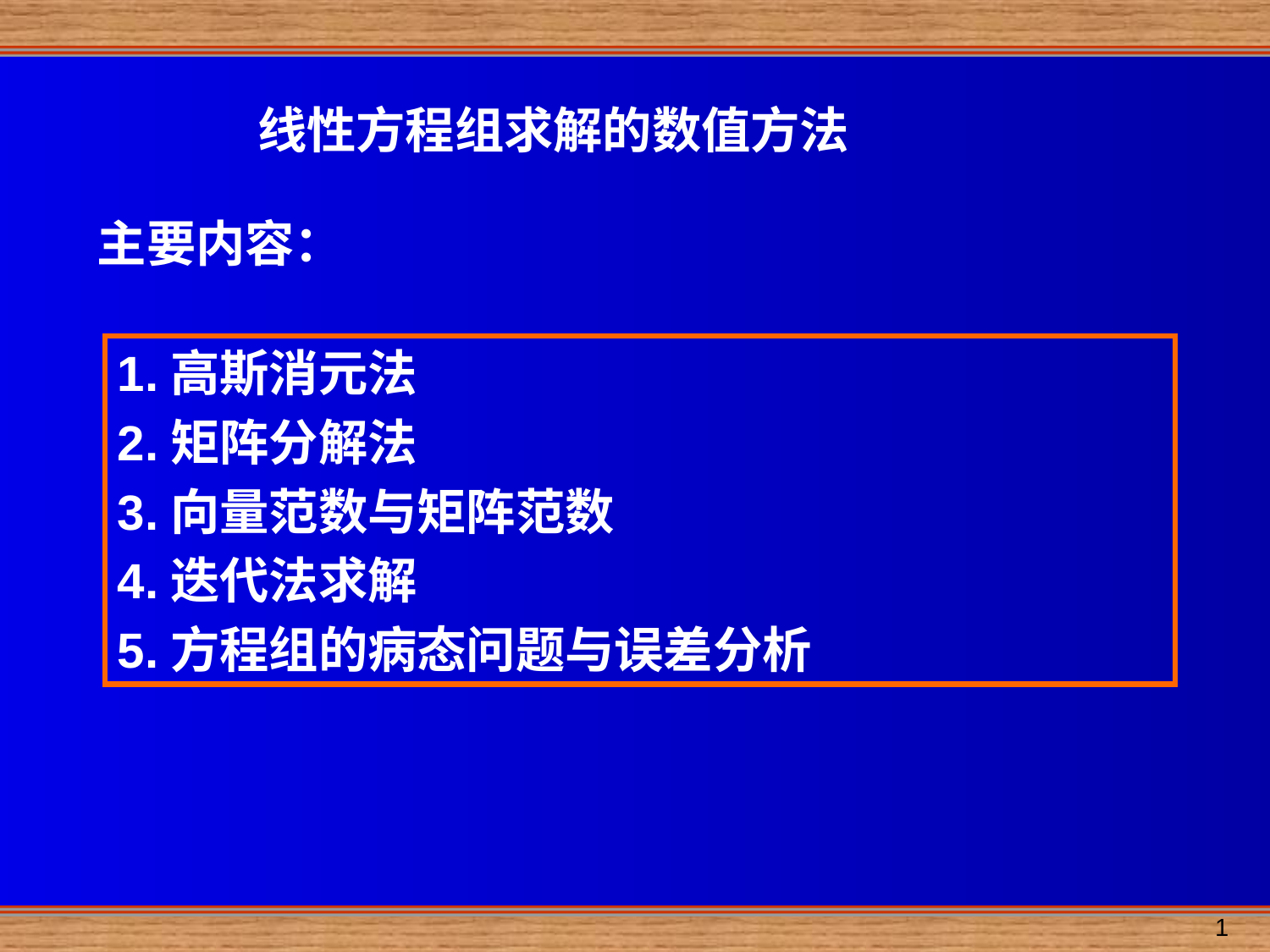

线性方程组求解的数值方法
主要内容：
1.高斯消元法
2.矩阵分解法
3.向量范数与矩阵范数
4.迭代法求解
5.方程组的病态问题与误差分析